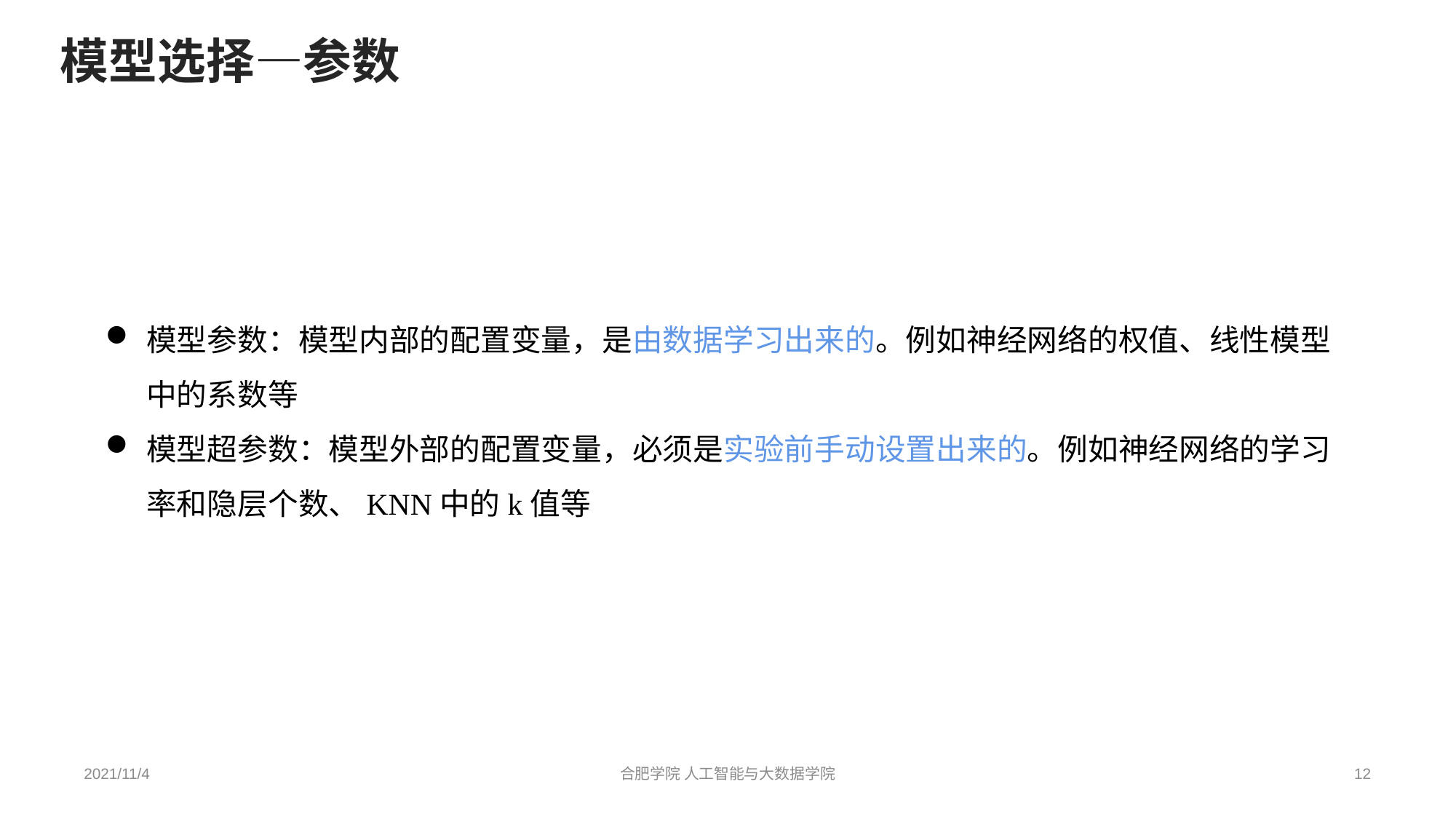

模型选择—参数
模型参数：模型内部的配置变量，是由数据学习出来的。例如神经网络的权值、线性模型中的系数等
模型超参数：模型外部的配置变量，必须是实验前手动设置出来的。例如神经网络的学习率和隐层个数、KNN中的k值等
2021/11/4
合肥学院 人工智能与大数据学院
12